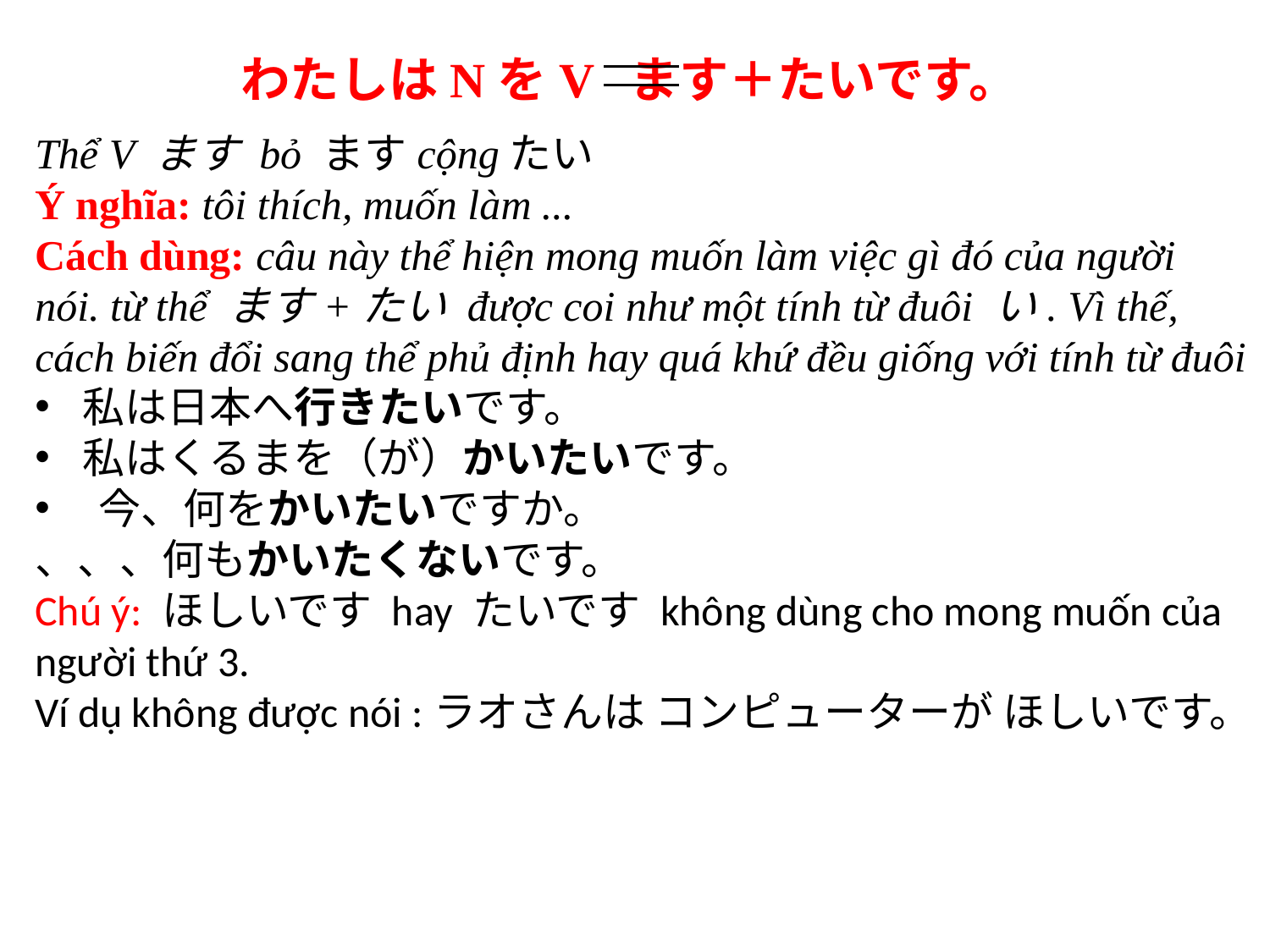

わたしはNをV  ます＋たいです。
Thể V ます bỏ ますcộngたい
Ý nghĩa: tôi thích, muốn làm ...
Cách dùng: câu này thể hiện mong muốn làm việc gì đó của người nói. từ thể ます+たい được coi như một tính từ đuôi い. Vì thế, cách biến đổi sang thể phủ định hay quá khứ đều giống với tính từ đuôi
私は日本へ行きたいです。
私はくるまを（が）かいたいです。
今、何をかいたいですか。
、、、何もかいたくないです。
Chú ý: ほしいです hay たいです không dùng cho mong muốn của người thứ 3.
Ví dụ không được nói :ラオさんは コンピューターが ほしいです。